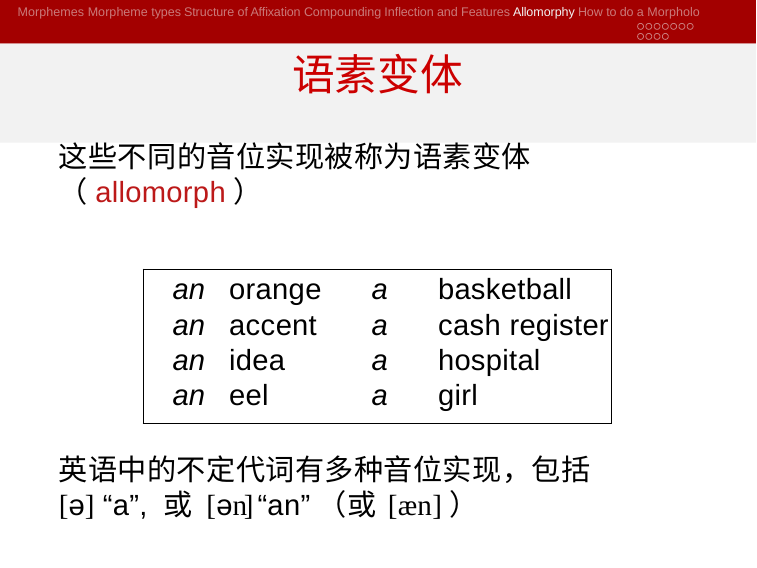

Morphemes Morpheme types Structure of Affixation Compounding Inflection and Features Allomorphy How to do a Morpholo
# 语素变体
这些不同的音位实现被称为语素变体（allomorph）
| an | orange | a basketball |
| --- | --- | --- |
| an | accent | a cash register |
| an | idea | a hospital |
| an | eel | a girl |
英语中的不定代词有多种音位实现，包括[ə]  “a”, 或 [ən] “an”（或 [æn]）